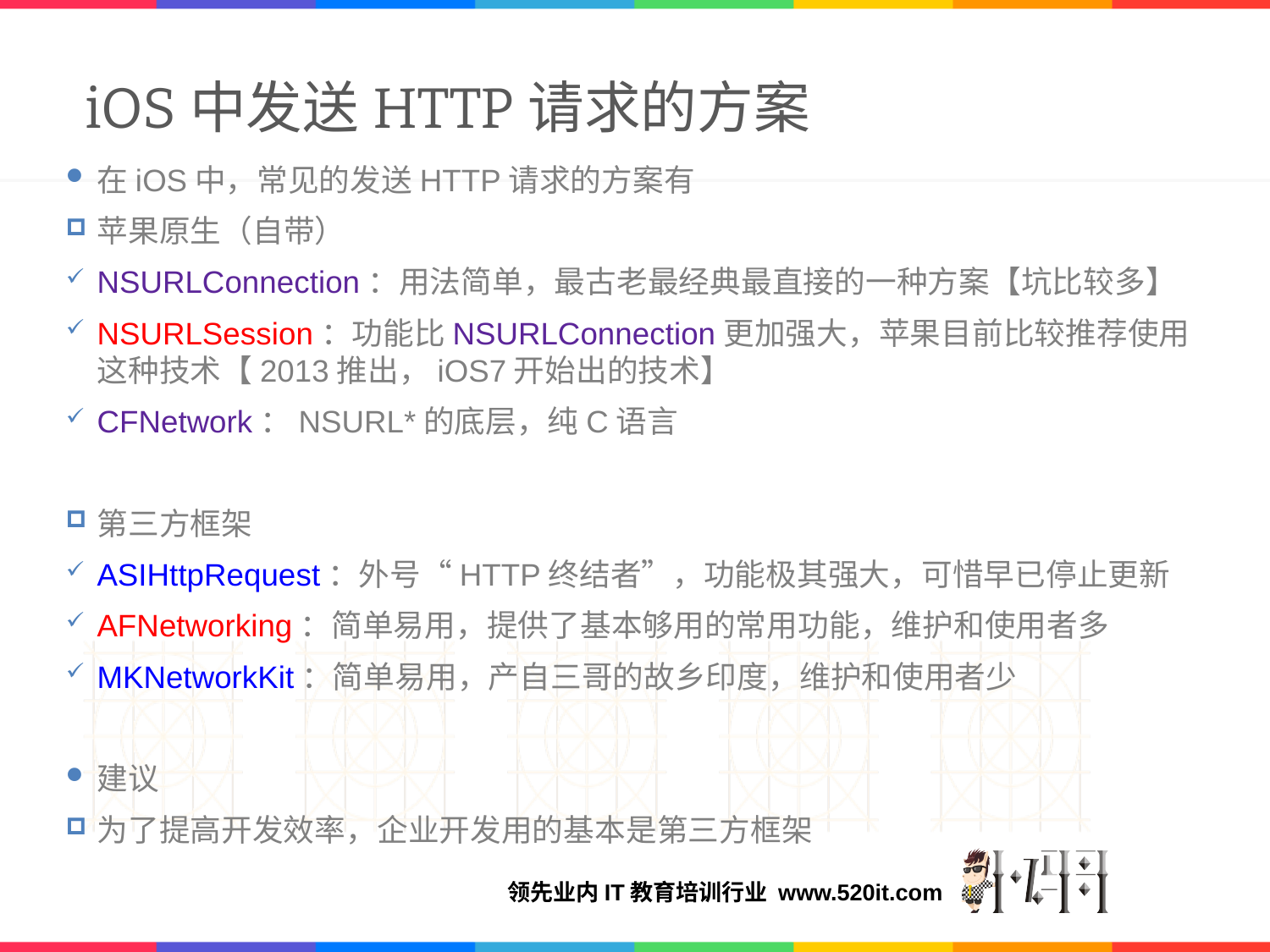

# iOS中发送HTTP请求的方案
在iOS中，常见的发送HTTP请求的方案有
苹果原生（自带）
NSURLConnection：用法简单，最古老最经典最直接的一种方案【坑比较多】
NSURLSession：功能比NSURLConnection更加强大，苹果目前比较推荐使用这种技术【2013推出，iOS7开始出的技术】
CFNetwork：NSURL*的底层，纯C语言

第三方框架
ASIHttpRequest：外号“HTTP终结者”，功能极其强大，可惜早已停止更新
AFNetworking：简单易用，提供了基本够用的常用功能，维护和使用者多
MKNetworkKit：简单易用，产自三哥的故乡印度，维护和使用者少

建议
为了提高开发效率，企业开发用的基本是第三方框架